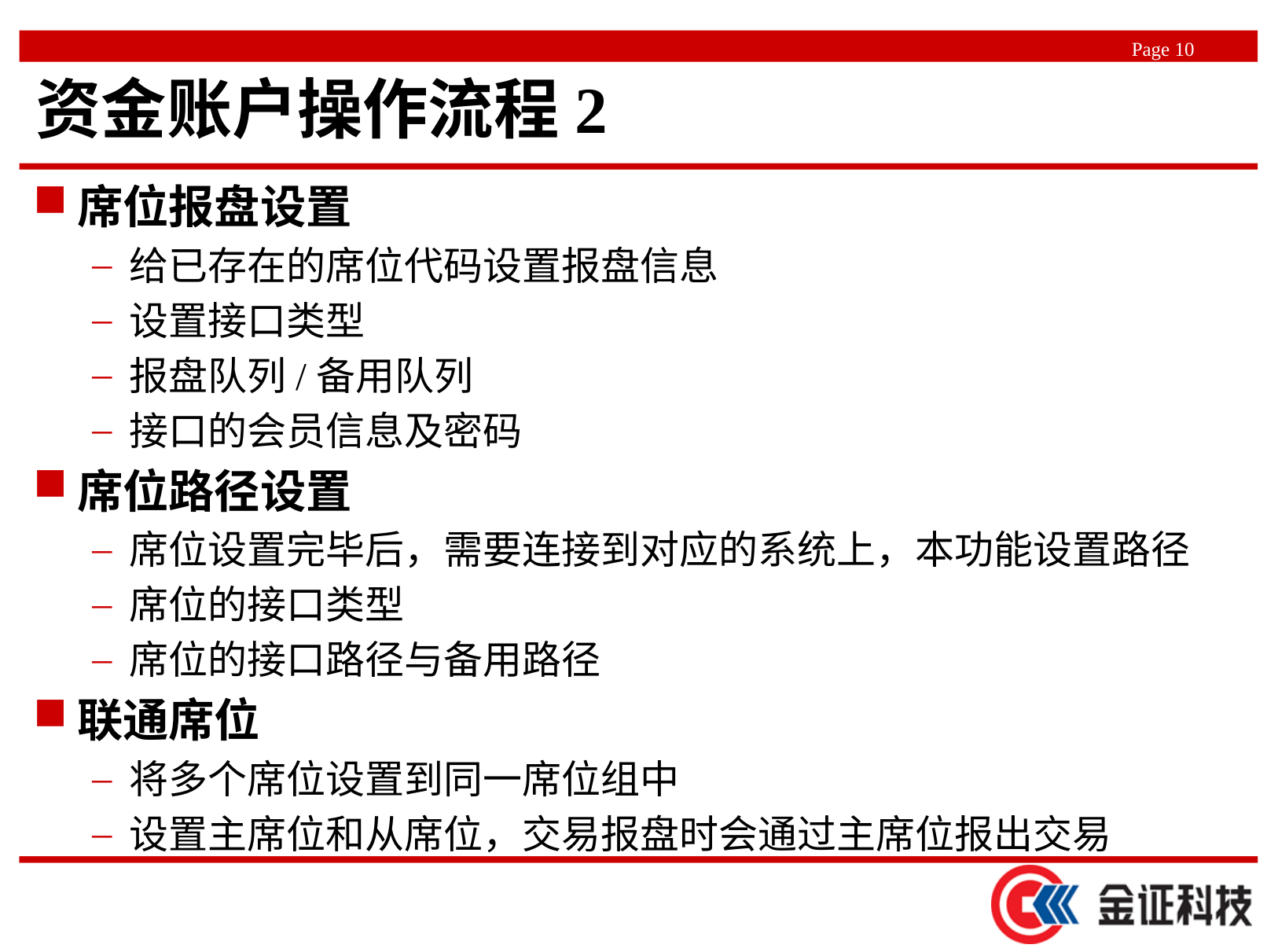

# 资金账户操作流程2
席位报盘设置
给已存在的席位代码设置报盘信息
设置接口类型
报盘队列/备用队列
接口的会员信息及密码
席位路径设置
席位设置完毕后，需要连接到对应的系统上，本功能设置路径
席位的接口类型
席位的接口路径与备用路径
联通席位
将多个席位设置到同一席位组中
设置主席位和从席位，交易报盘时会通过主席位报出交易